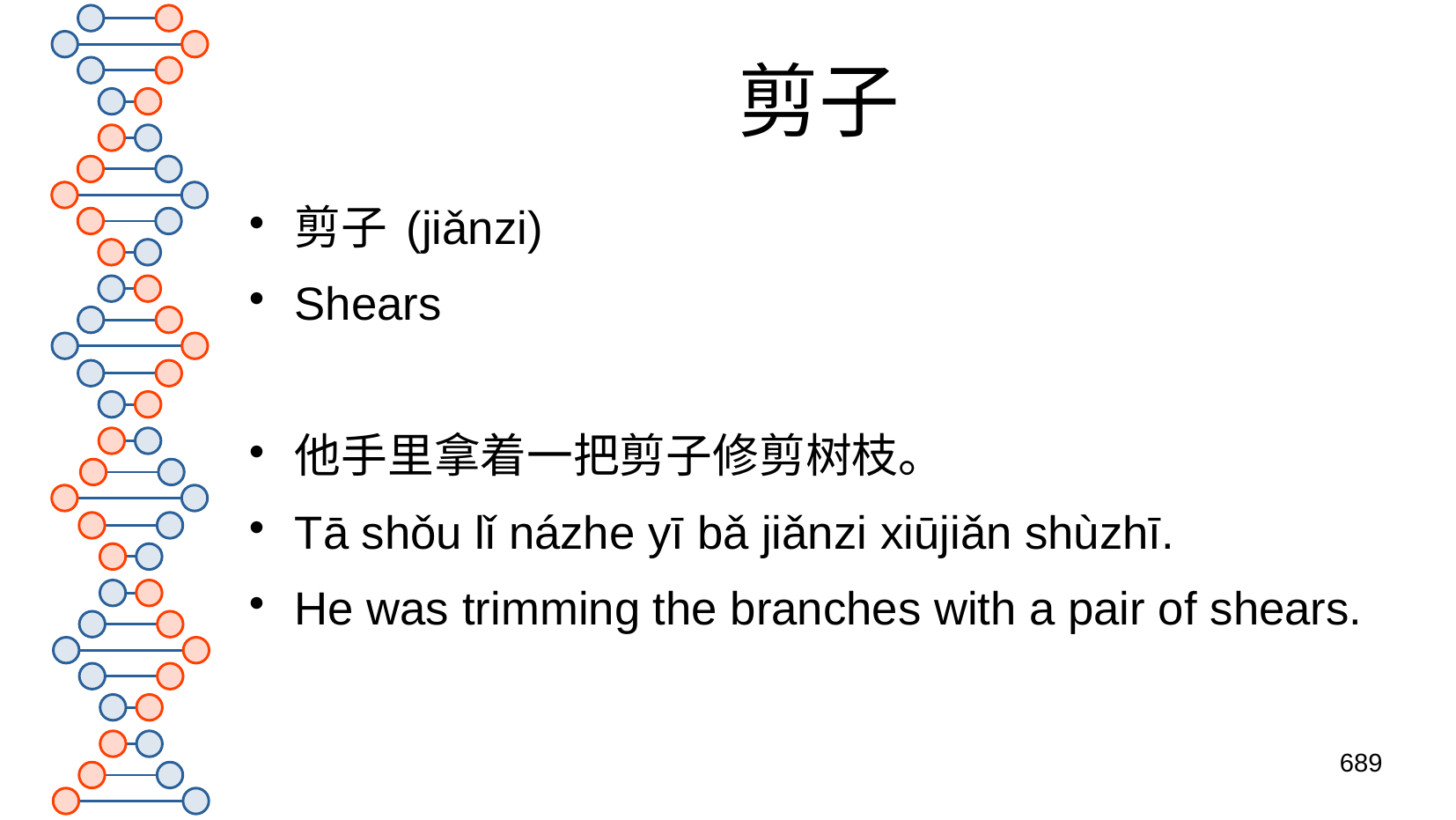

# 剪子
剪子 (jiǎnzi)
Shears

他手里拿着一把剪子修剪树枝。
Tā shǒu lǐ názhe yī bǎ jiǎnzi xiūjiǎn shùzhī.
He was trimming the branches with a pair of shears.

689